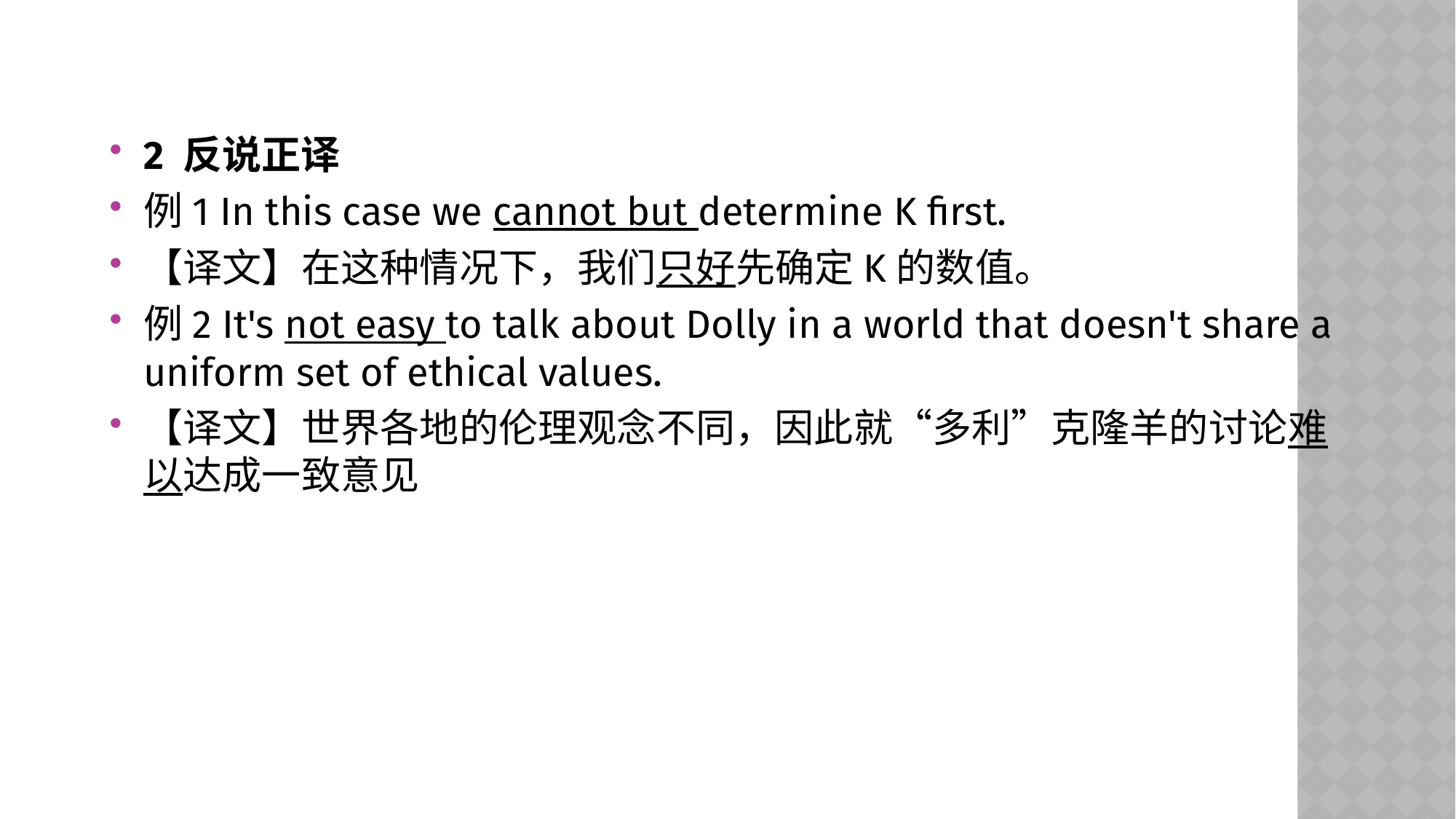

2 反说正译
例1 In this case we cannot but determine K first.
【译文】在这种情况下，我们只好先确定K的数值。
例2 It's not easy to talk about Dolly in a world that doesn't share a uniform set of ethical values.
【译文】世界各地的伦理观念不同，因此就“多利”克隆羊的讨论难以达成一致意见